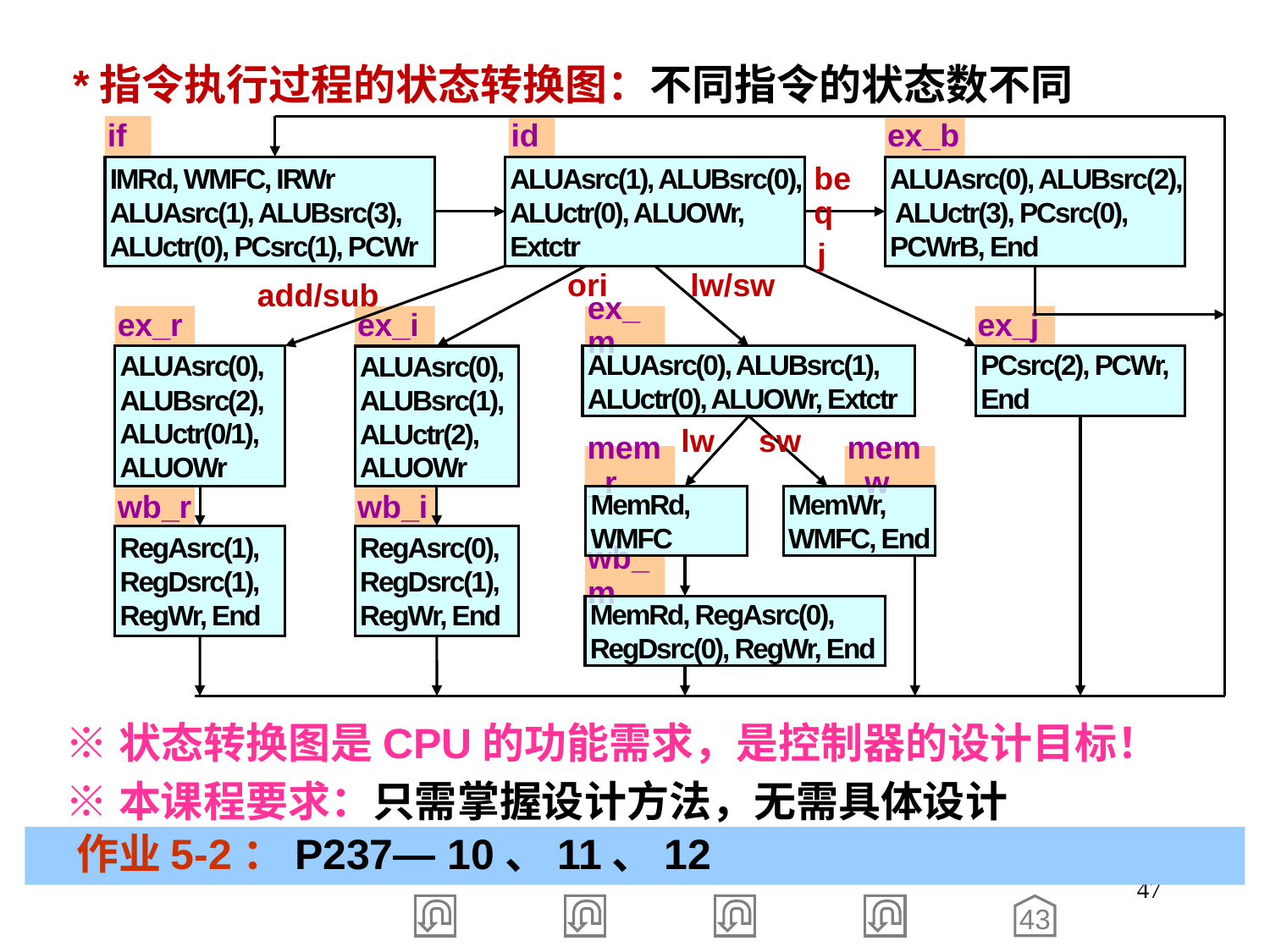

*指令执行过程的状态转换图：不同指令的状态数不同
if
id
ex_b
ALUAsrc(0), ALUBsrc(2),  ALUctr(3), PCsrc(0), PCWrB, End
IMRd, WMFC, IRWr
ALUAsrc(1), ALUBsrc(3), ALUctr(0), PCsrc(1), PCWr
ALUAsrc(1), ALUBsrc(0), ALUctr(0), ALUOWr, Extctr
beq
j
ori
lw/sw
add/sub
ex_r
ex_i
ex_m
ex_j
ALUAsrc(0), ALUBsrc(2), ALUctr(0/1), ALUOWr
ALUAsrc(0), ALUBsrc(1), ALUctr(2), ALUOWr
ALUAsrc(0), ALUBsrc(1), ALUctr(0), ALUOWr, Extctr
PCsrc(2), PCWr, End
lw     sw
mem_r
mem_w
MemRd, WMFC
MemWr,
WMFC, End
wb_r
wb_i
RegAsrc(1), RegDsrc(1), RegWr, End
RegAsrc(0), RegDsrc(1), RegWr, End
wb_m
MemRd, RegAsrc(0), RegDsrc(0), RegWr, End
   ※状态转换图是CPU的功能需求，是控制器的设计目标！
   ※本课程要求：只需掌握设计方法，无需具体设计
   作业5-2：P237— 10、11、12
47
43